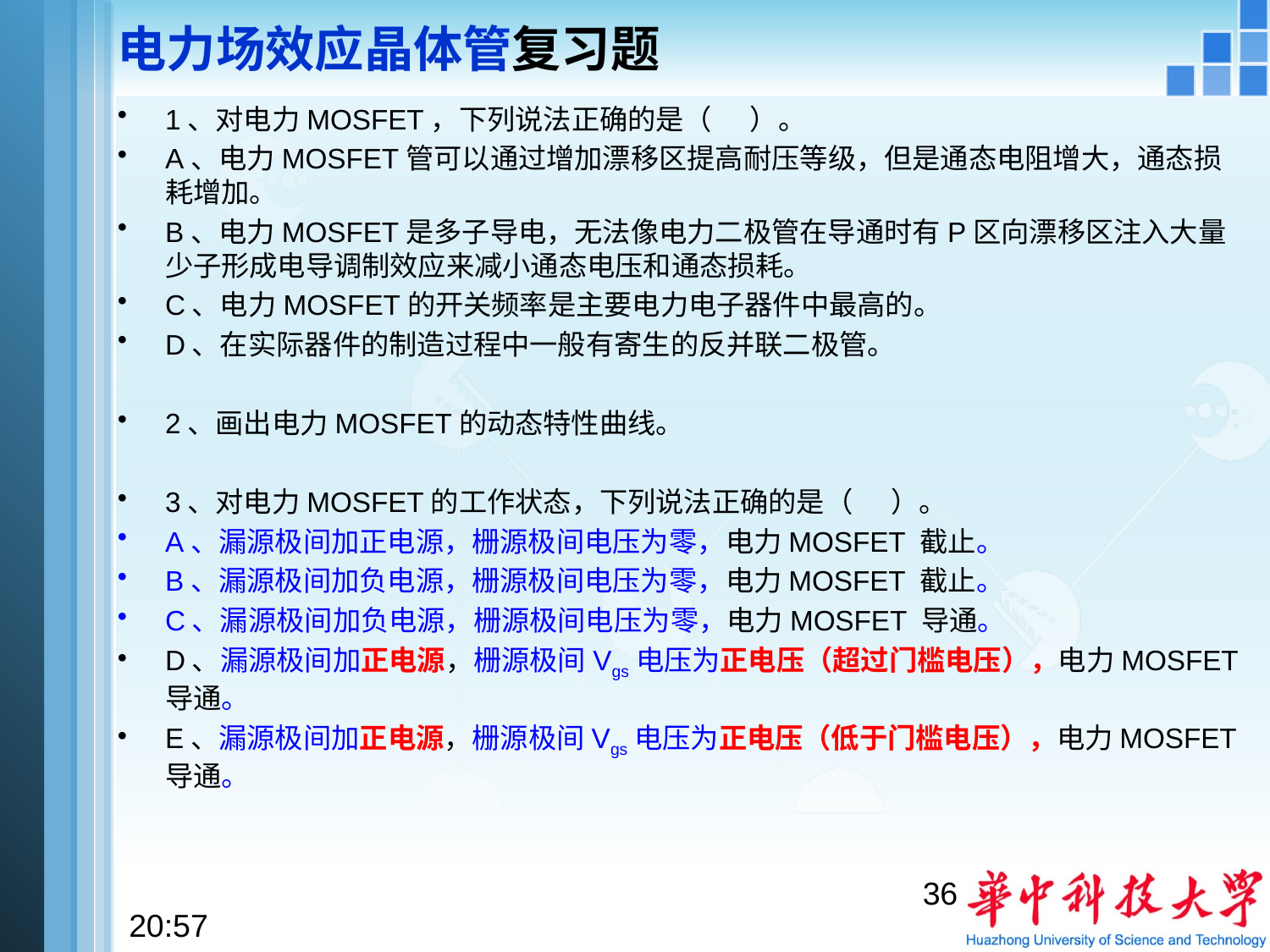

电力场效应晶体管复习题
1、对电力MOSFET，下列说法正确的是（      ）。
A、电力MOSFET管可以通过增加漂移区提高耐压等级，但是通态电阻增大，通态损耗增加。
B、电力MOSFET是多子导电，无法像电力二极管在导通时有P区向漂移区注入大量少子形成电导调制效应来减小通态电压和通态损耗。
C、电力MOSFET的开关频率是主要电力电子器件中最高的。
D、在实际器件的制造过程中一般有寄生的反并联二极管。

2、画出电力MOSFET的动态特性曲线。

3、对电力MOSFET的工作状态，下列说法正确的是（      ）。
A、漏源极间加正电源，栅源极间电压为零，电力MOSFET 截止。
B、漏源极间加负电源，栅源极间电压为零，电力MOSFET 截止。
C、漏源极间加负电源，栅源极间电压为零，电力MOSFET 导通。
D、漏源极间加正电源，栅源极间Vgs电压为正电压（超过门槛电压），电力MOSFET 导通。
E、漏源极间加正电源，栅源极间Vgs电压为正电压（低于门槛电压），电力MOSFET 导通。

36
20:57